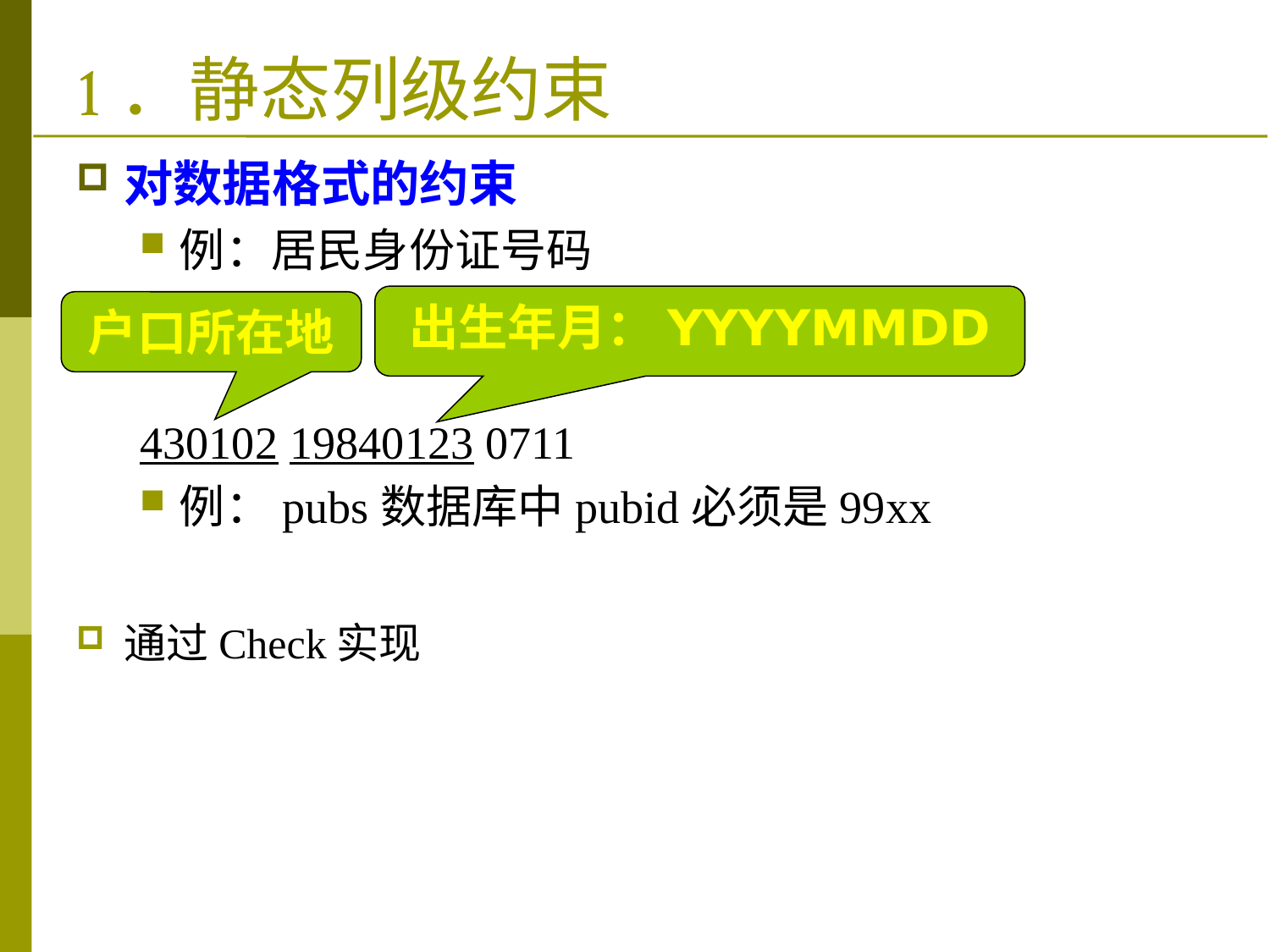

# 1．静态列级约束
对数据格式的约束
例：居民身份证号码

430102 19840123 0711
例：pubs数据库中pubid必须是99xx

通过Check实现
出生年月：YYYYMMDD
户口所在地